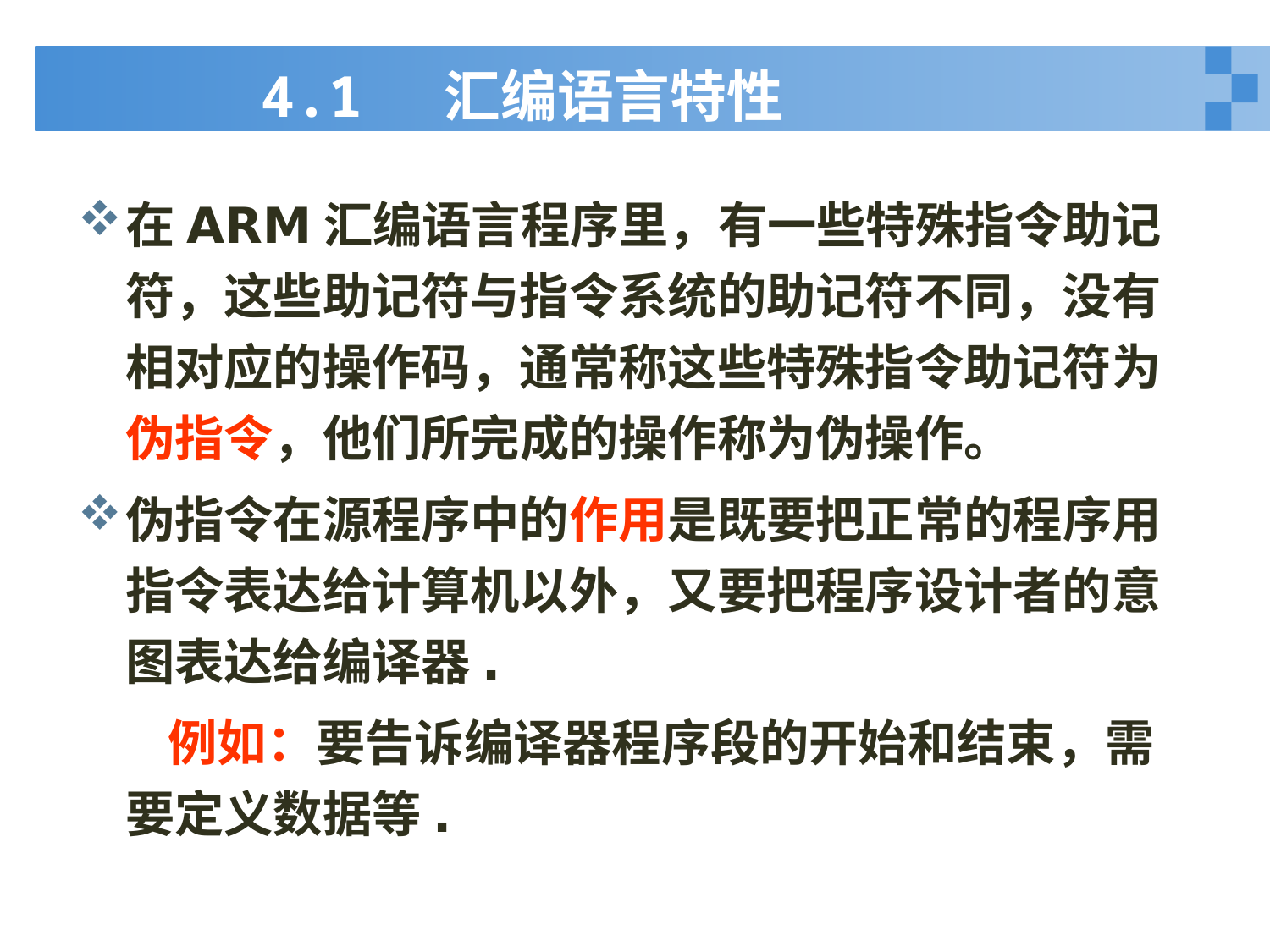

# 4.1  汇编语言特性
在ARM汇编语言程序里，有一些特殊指令助记符，这些助记符与指令系统的助记符不同，没有相对应的操作码，通常称这些特殊指令助记符为伪指令，他们所完成的操作称为伪操作。
伪指令在源程序中的作用是既要把正常的程序用指令表达给计算机以外，又要把程序设计者的意图表达给编译器.
       例如：要告诉编译器程序段的开始和结束，需要定义数据等.